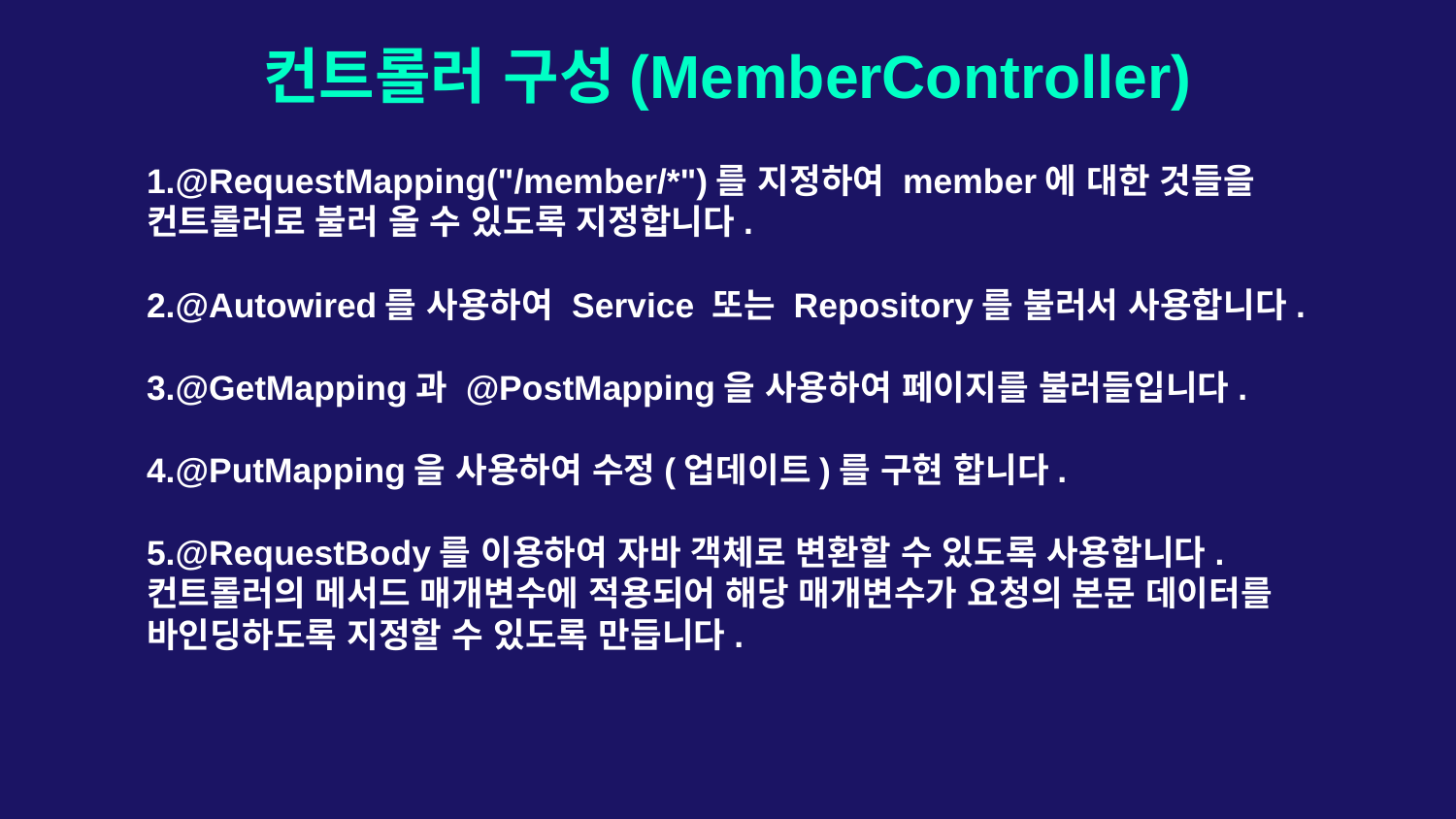

# 컨트롤러 구성(MemberController)
1.@RequestMapping("/member/*")를 지정하여 member에 대한 것들을 컨트롤러로 불러 올 수 있도록 지정합니다.

2.@Autowired를 사용하여 Service 또는 Repository를 불러서 사용합니다.

3.@GetMapping과 @PostMapping을 사용하여 페이지를 불러들입니다.

4.@PutMapping을 사용하여 수정(업데이트)를 구현 합니다.

5.@RequestBody를 이용하여 자바 객체로 변환할 수 있도록 사용합니다. 컨트롤러의 메서드 매개변수에 적용되어 해당 매개변수가 요청의 본문 데이터를 바인딩하도록 지정할 수 있도록 만듭니다.